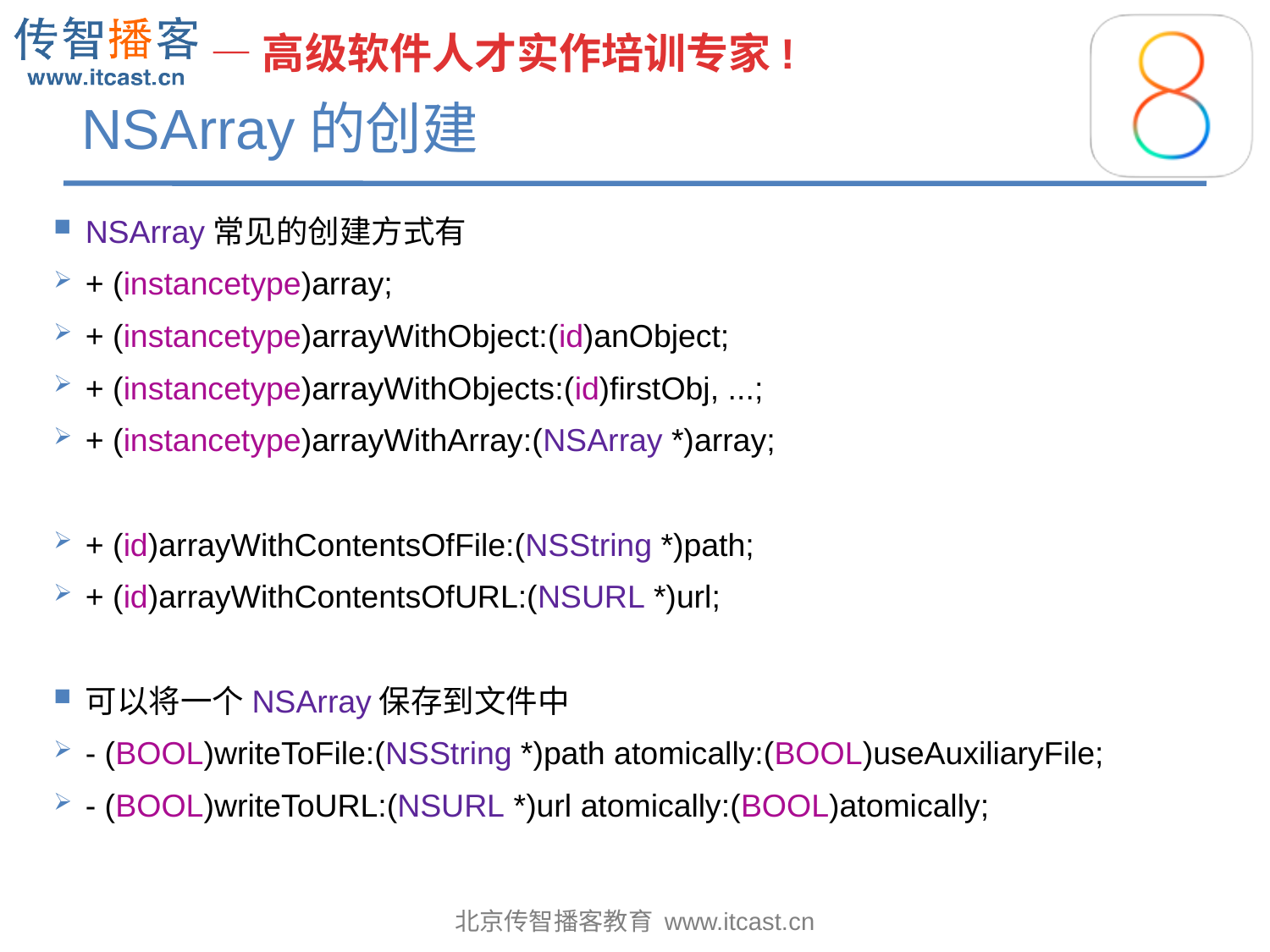

# NSArray的创建
NSArray常见的创建方式有
+ (instancetype)array;
+ (instancetype)arrayWithObject:(id)anObject;
+ (instancetype)arrayWithObjects:(id)firstObj, ...;
+ (instancetype)arrayWithArray:(NSArray *)array;

+ (id)arrayWithContentsOfFile:(NSString *)path;
+ (id)arrayWithContentsOfURL:(NSURL *)url;

可以将一个NSArray保存到文件中
- (BOOL)writeToFile:(NSString *)path atomically:(BOOL)useAuxiliaryFile;
- (BOOL)writeToURL:(NSURL *)url atomically:(BOOL)atomically;